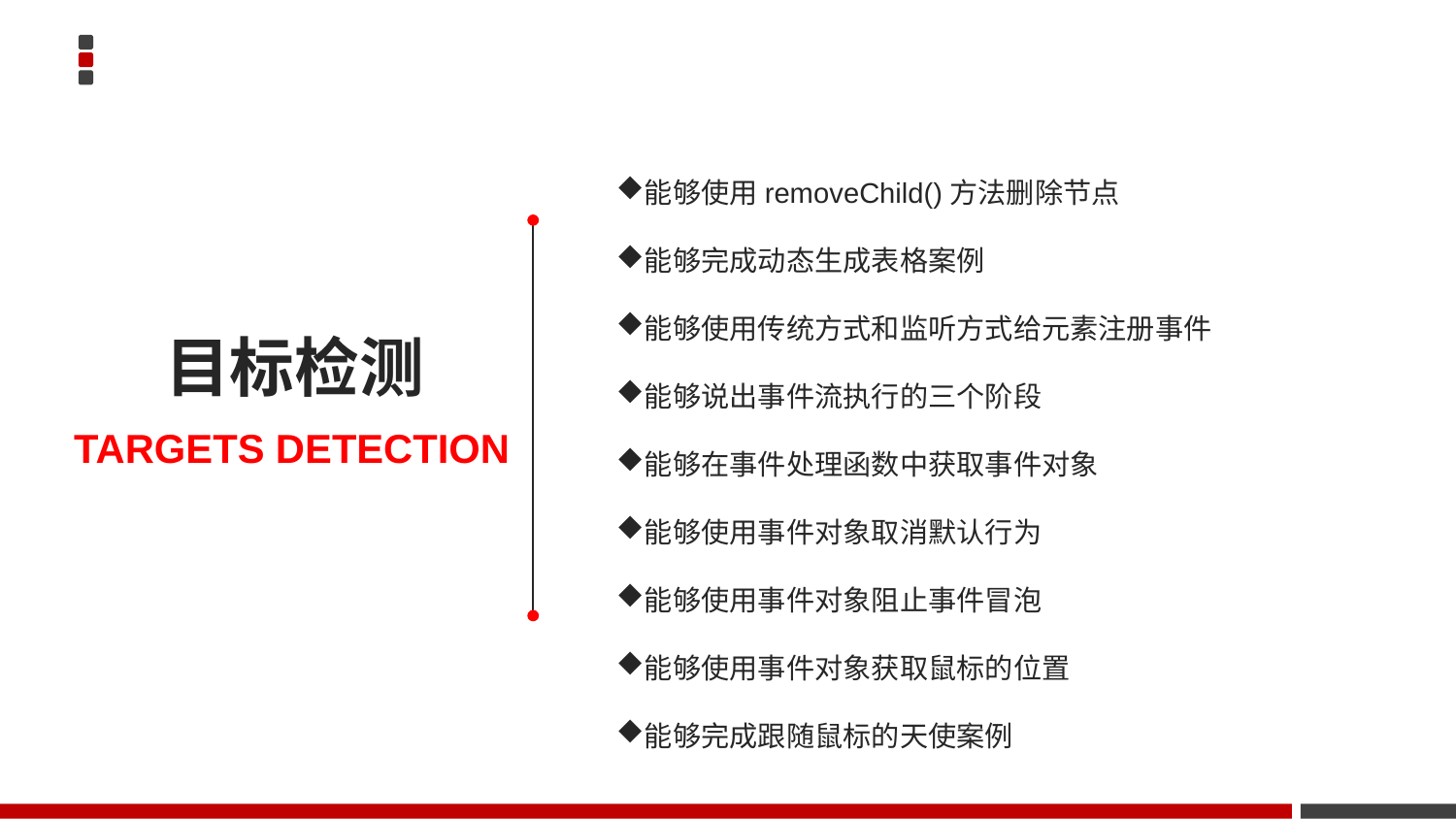

能够使用removeChild()方法删除节点
能够完成动态生成表格案例
能够使用传统方式和监听方式给元素注册事件
能够说出事件流执行的三个阶段
能够在事件处理函数中获取事件对象
能够使用事件对象取消默认行为
能够使用事件对象阻止事件冒泡
能够使用事件对象获取鼠标的位置
能够完成跟随鼠标的天使案例

目标检测
TARGETS DETECTION